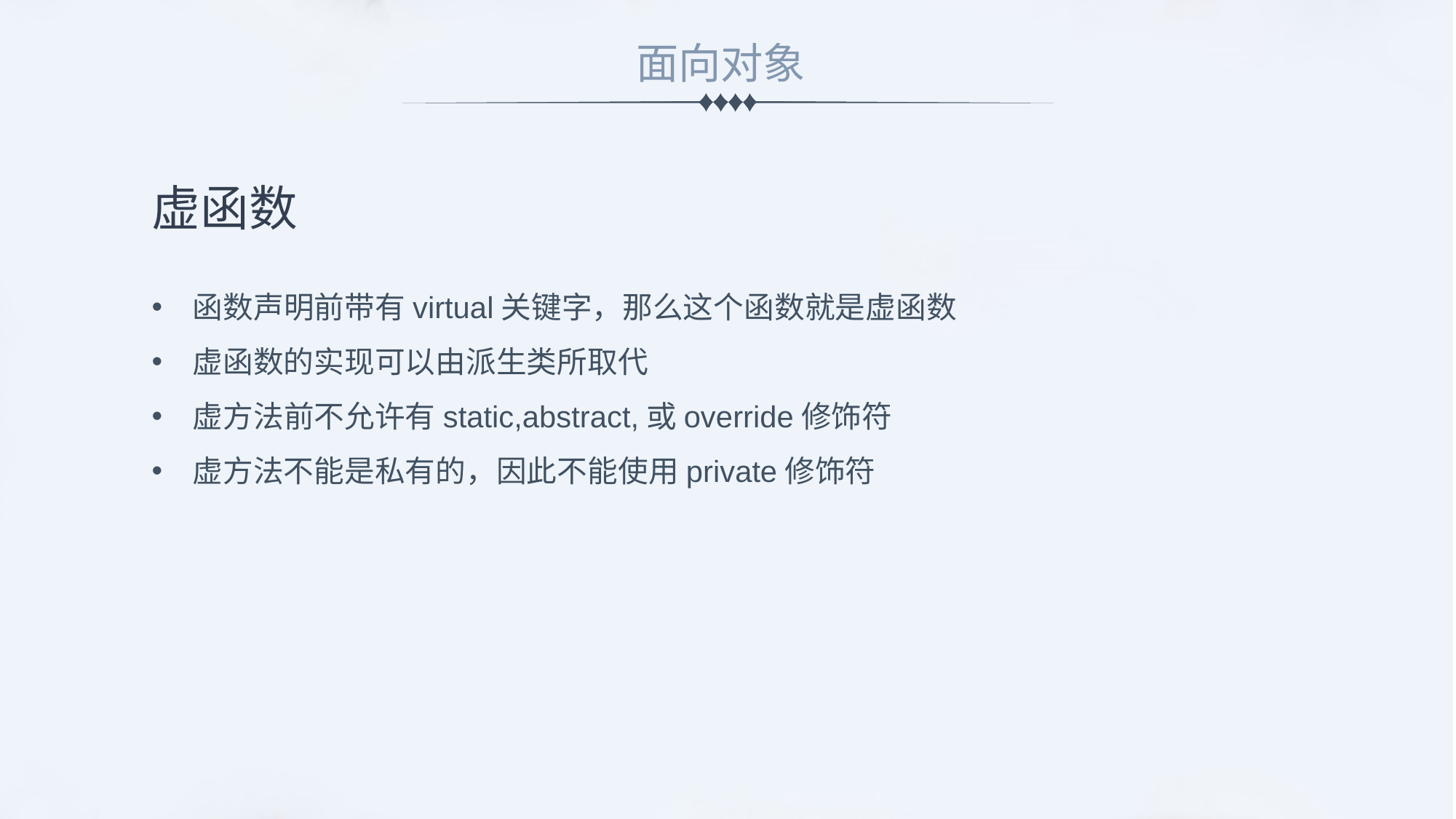

虚函数
函数声明前带有virtual关键字，那么这个函数就是虚函数
虚函数的实现可以由派生类所取代
虚方法前不允许有static,abstract,或override修饰符
虚方法不能是私有的，因此不能使用private修饰符